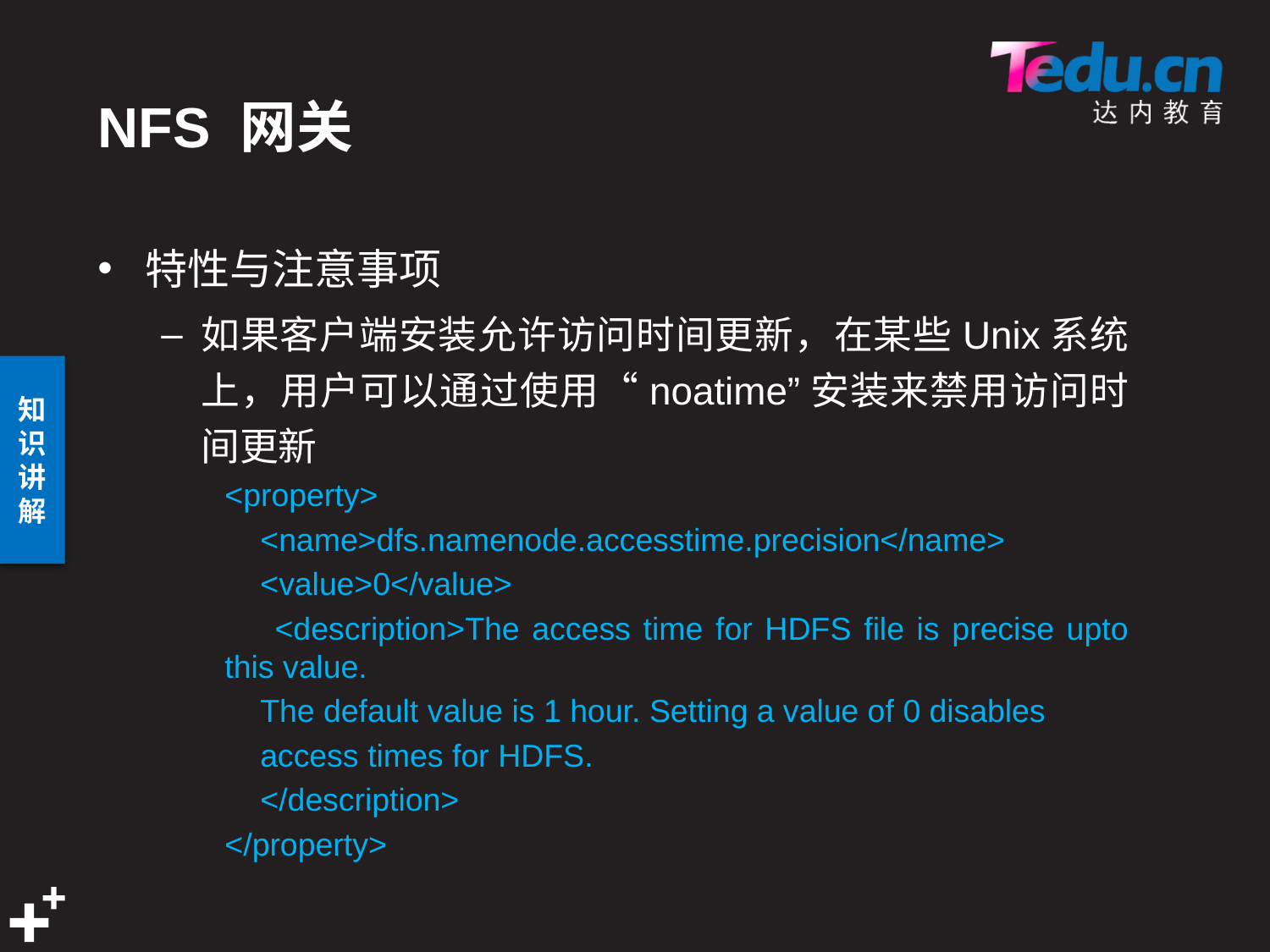

# NFS 网关
特性与注意事项
如果客户端安装允许访问时间更新，在某些Unix系统上，用户可以通过使用“noatime”安装来禁用访问时间更新
<property>
    <name>dfs.namenode.accesstime.precision</name>
    <value>0</value>
    <description>The access time for HDFS file is precise upto this value.
    The default value is 1 hour. Setting a value of 0 disables
    access times for HDFS.
    </description>
</property>